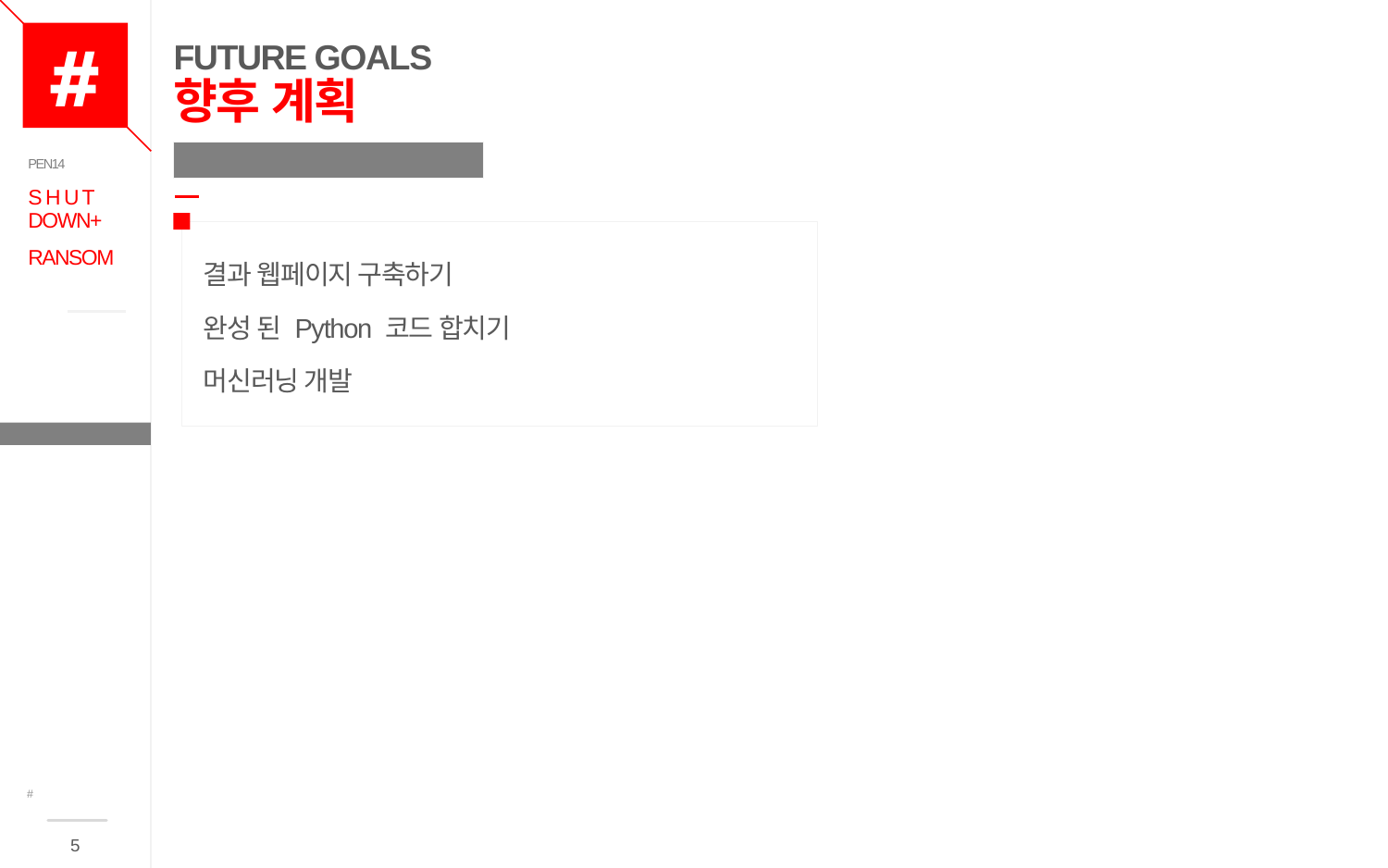

# FUTURE GOALS 향후 계획
목표
PEN14
S H U T   DOWN+
RANSOM

결과 웹페이지 구축하기
완성 된 Python 코드 합치기
머신러닝 개발
CONTENTS
#
5